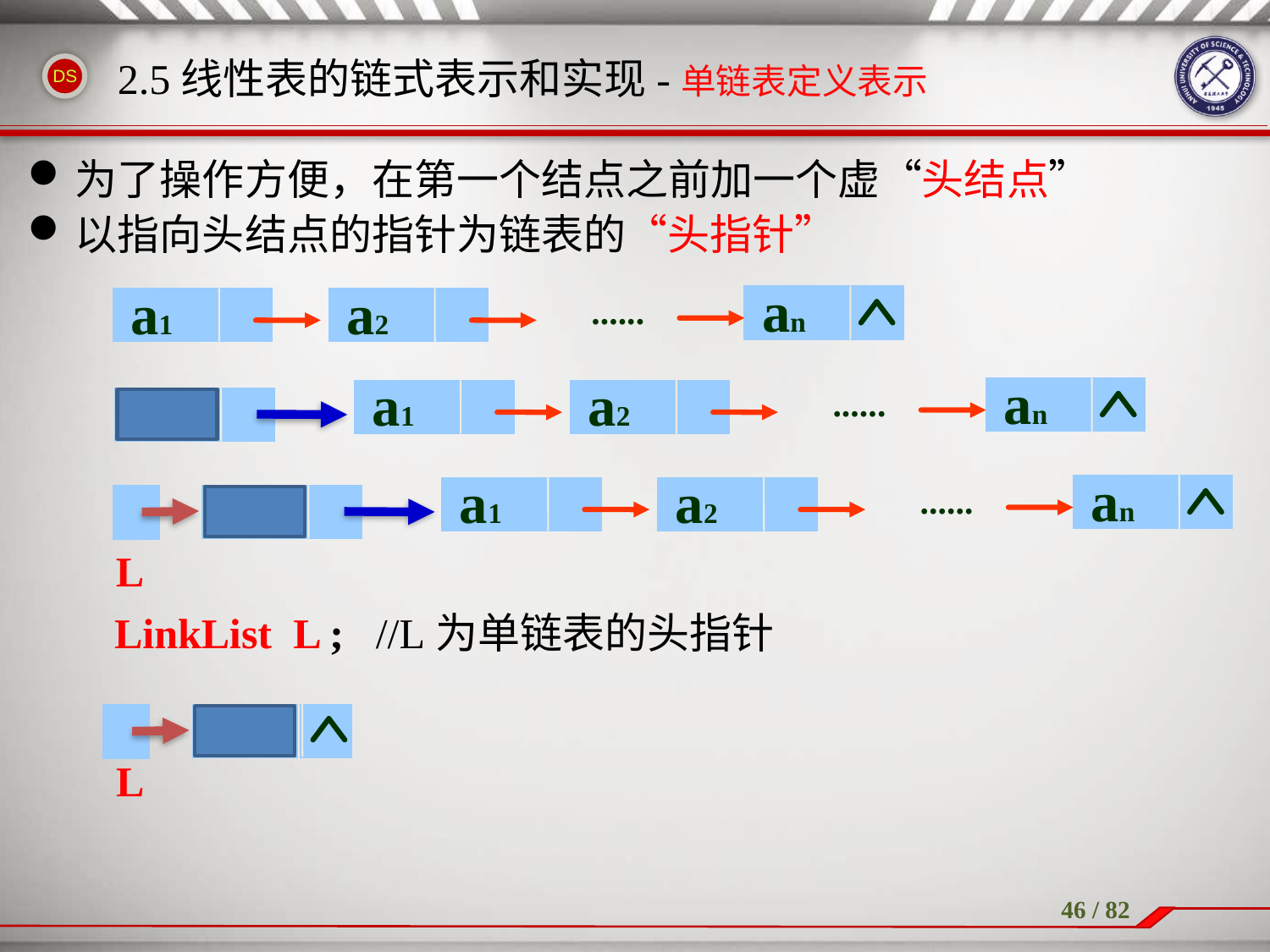

# 2.5线性表的链式表示和实现-单链表定义表示
为了操作方便，在第一个结点之前加一个虚“头结点”
以指向头结点的指针为链表的“头指针”

an
a1
a2
......

an
a1
a2
......

an
a1
a2
......

L
LinkList  L ;   //L为单链表的头指针

L